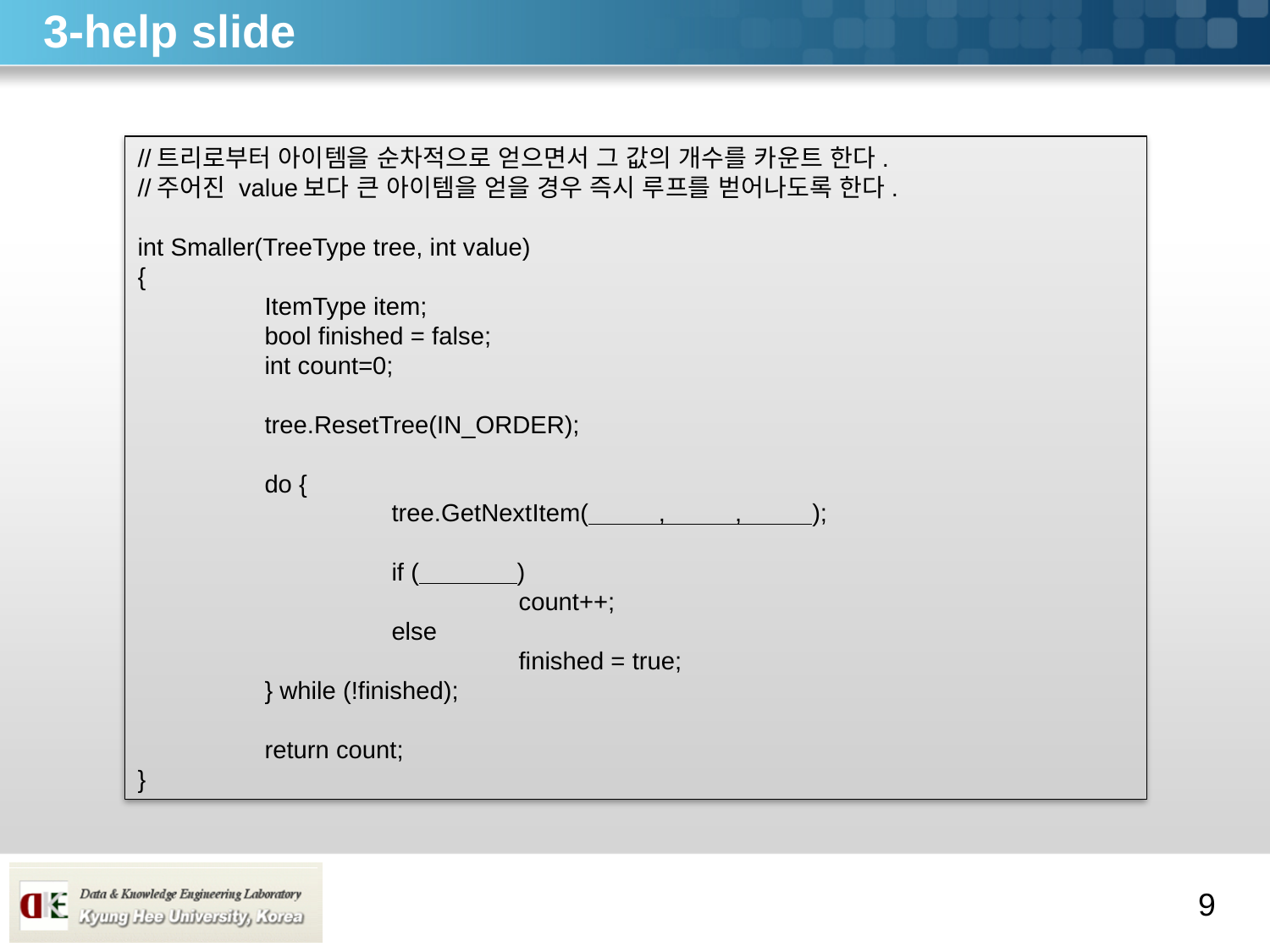

# 3-help slide

//트리로부터 아이템을 순차적으로 얻으면서 그 값의 개수를 카운트 한다.
//주어진 value보다 큰 아이템을 얻을 경우 즉시 루프를 벋어나도록 한다.

int Smaller(TreeType tree, int value)
{
	ItemType item;
	bool finished = false;
	int count=0;

	tree.ResetTree(IN_ORDER);

	do {
		tree.GetNextItem(          ,          ,          );

		if (              )
			count++;
		else
			finished = true;
	} while (!finished);

	return count;
}